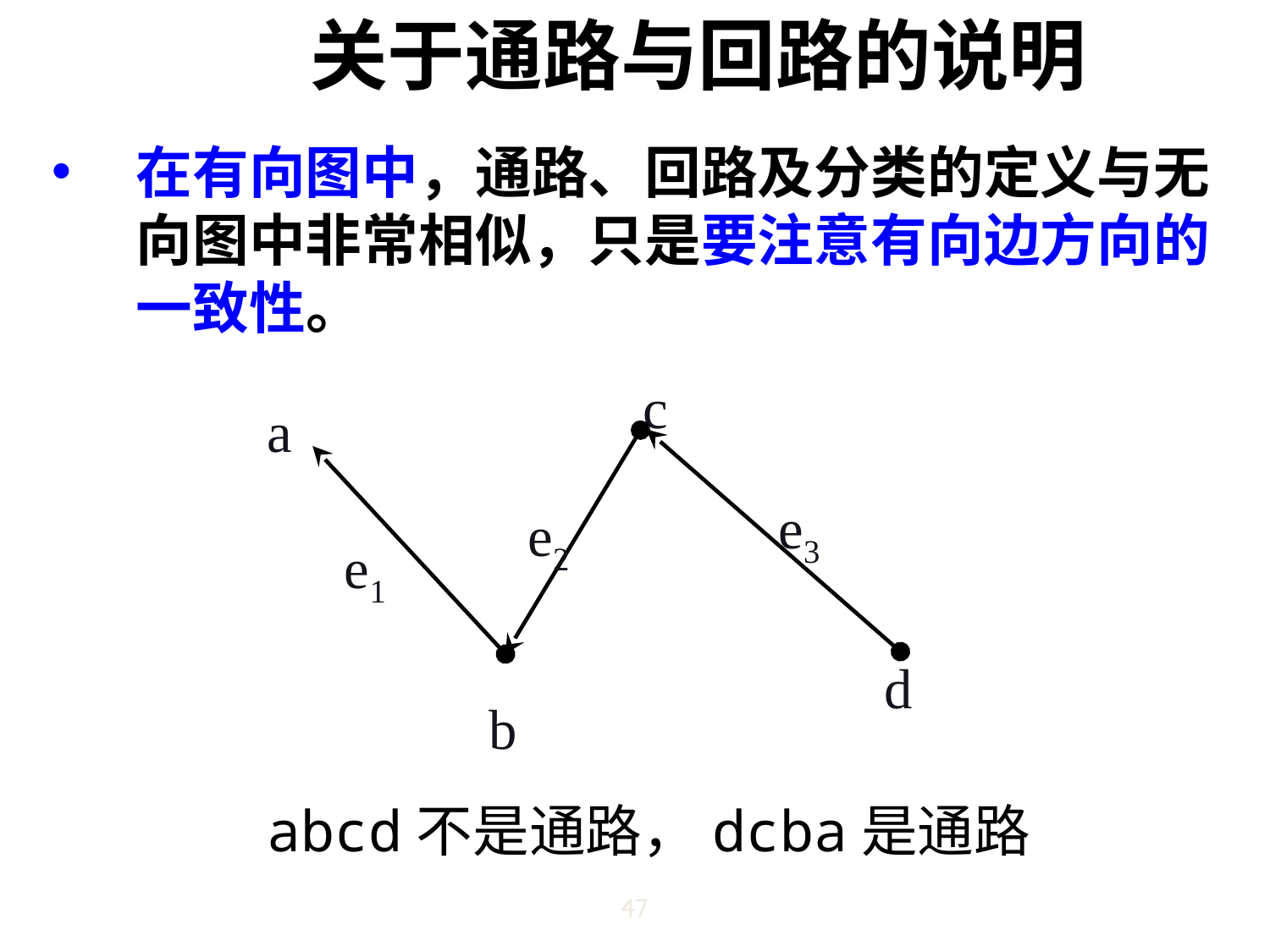

# 关于通路与回路的说明
在有向图中，通路、回路及分类的定义与无向图中非常相似，只是要注意有向边方向的一致性。
c
a

e3
e2
e1
d
b
abcd不是通路，dcba是通路
47